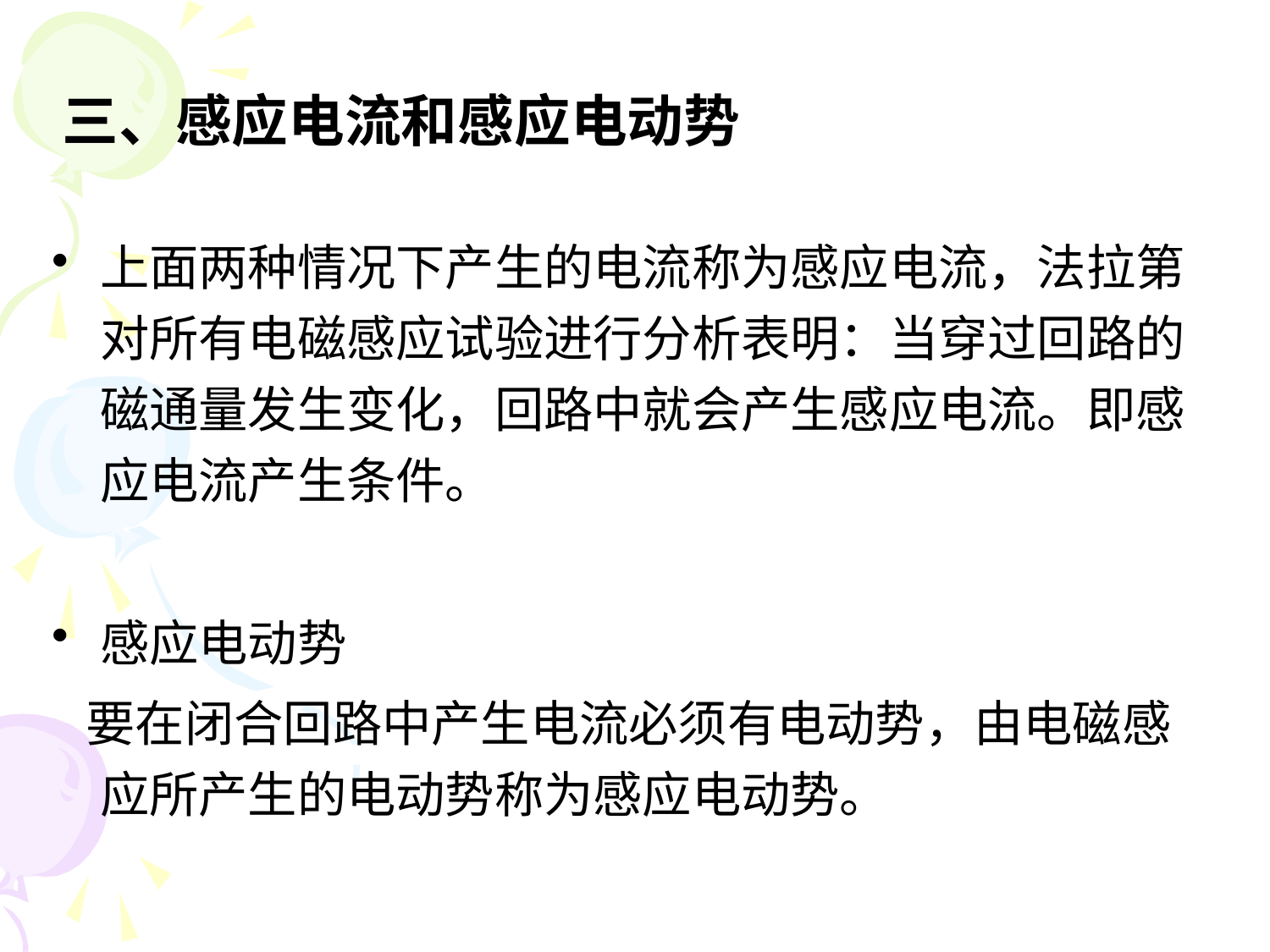

# 三、感应电流和感应电动势
上面两种情况下产生的电流称为感应电流，法拉第对所有电磁感应试验进行分析表明：当穿过回路的磁通量发生变化，回路中就会产生感应电流。即感应电流产生条件。

感应电动势
  要在闭合回路中产生电流必须有电动势，由电磁感应所产生的电动势称为感应电动势。